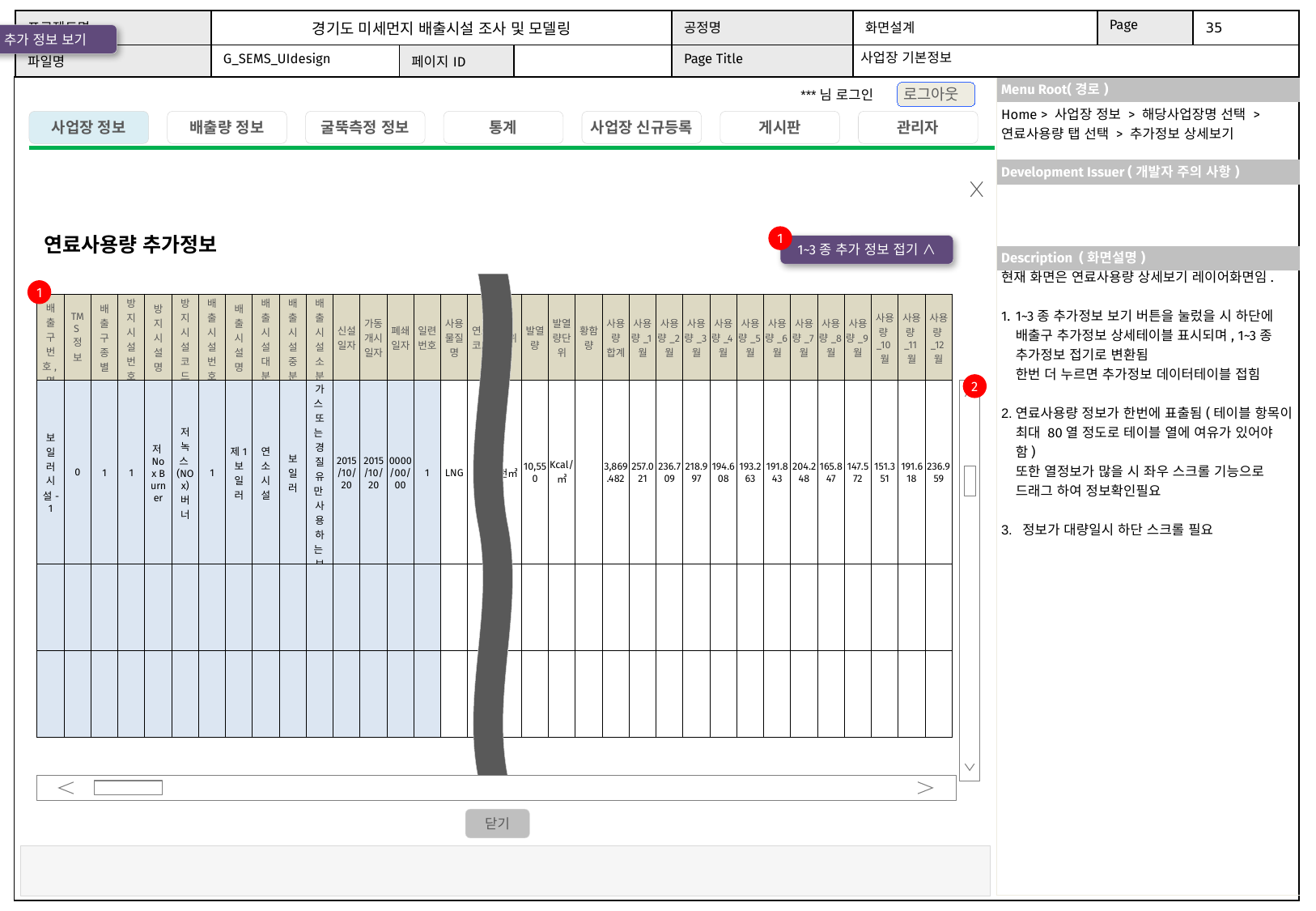

사업장 기본정보
Home > 사업장 정보 > 해당사업장명 선택 > 연료사용량 탭 선택 > 추가정보 상세보기
연료사용량 추가정보
1
1~3종 추가 정보 접기 ∧
현재 화면은 연료사용량 상세보기 레이어화면임.

1~3종 추가정보 보기 버튼을 눌렀을 시 하단에 배출구 추가정보 상세테이블 표시되며, 1~3종 추가정보 접기로 변환됨
한번 더 누르면 추가정보 데이터테이블 접힘

연료사용량 정보가 한번에 표출됨(테이블 항목이 최대 80열 정도로 테이블 열에 여유가 있어야 함)
또한 열정보가 많을 시 좌우 스크롤 기능으로 드래그 하여 정보확인필요

 정보가 대량일시 하단 스크롤 필요
1
| 배출구 번호,명 | TMS정보 | 배출구 종별 | 방지시설 번호 | 방지시설명 | 방지시설 코드명 | 배출시설 번호 | 배출시설명 | 배출시설 대분류 | 배출시설 중분류 | 배출시설 소분류 | 신설일자 | 가동개시일자 | 폐쇄일자 | 일련번호 | 사용물질명 | 연료코드 | 단위 | 발열량 | 발열량단위 | 황함량 | 사용량 합계 | 사용량\_1월 | 사용량\_2월 | 사용량\_3월 | 사용량\_4월 | 사용량\_5월 | 사용량\_6월 | 사용량\_7월 | 사용량\_8월 | 사용량\_9월 | 사용량\_10월 | 사용량\_11월 | 사용량\_12월 |
| --- | --- | --- | --- | --- | --- | --- | --- | --- | --- | --- | --- | --- | --- | --- | --- | --- | --- | --- | --- | --- | --- | --- | --- | --- | --- | --- | --- | --- | --- | --- | --- | --- | --- |
| 보일러시설-1 | 0 | 1 | 1 | 저Nox Burner | 저녹스(NOx) 버너 | 1 | 제1보일러 | 연소시설 | 보일러 | 가스 또는 경질유만 사용하는 보일러 | 2015/10/20 | 2015/10/20 | 0000/00/00 | 1 | LNG | 42 | 천㎥ | 10,550 | Kcal/㎥ |  | 3,869.482 | 257.021 | 236.709 | 218.997 | 194.608 | 193.263 | 191.843 | 204.248 | 165.847 | 147.572 | 151.351 | 191.618 | 236.959 |
|  |  |  |  |  |  |  |  |  |  |  |  |  |  |  |  |  |  |  |  |  |  |  |  |  |  |  |  |  |  |  |  |  |  |
|  |  |  |  |  |  |  |  |  |  |  |  |  |  |  |  |  |  |  |  |  |  |  |  |  |  |  |  |  |  |  |  |  |  |

2

닫기